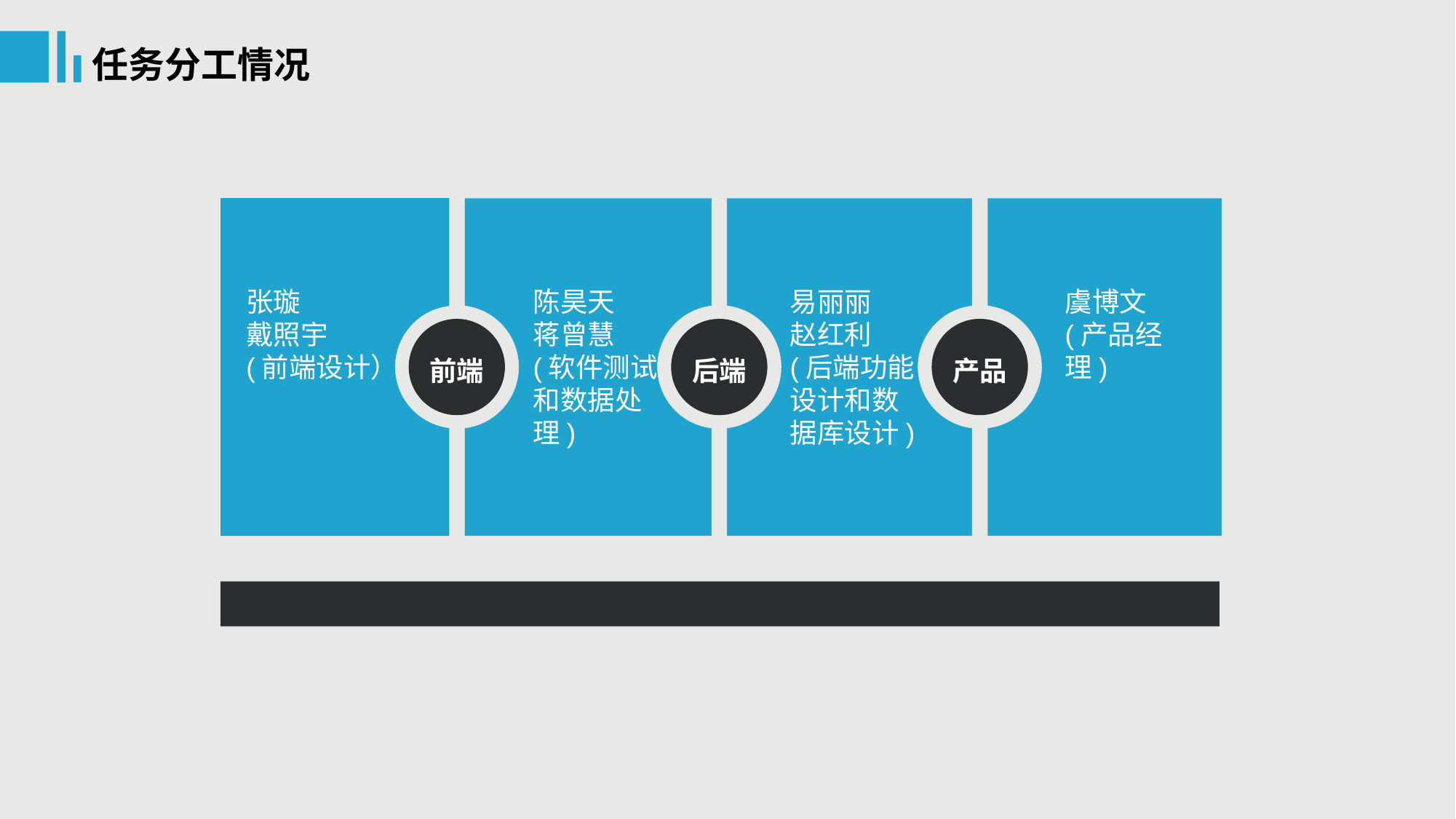

任务分工情况

前端
后端
产品
张璇
戴照宇
(前端设计）
陈昊天
蒋曾慧
(软件测试和数据处理)
易丽丽
赵红利
(后端功能设计和数据库设计)
虞博文
(产品经理)

请输入您需要的文字